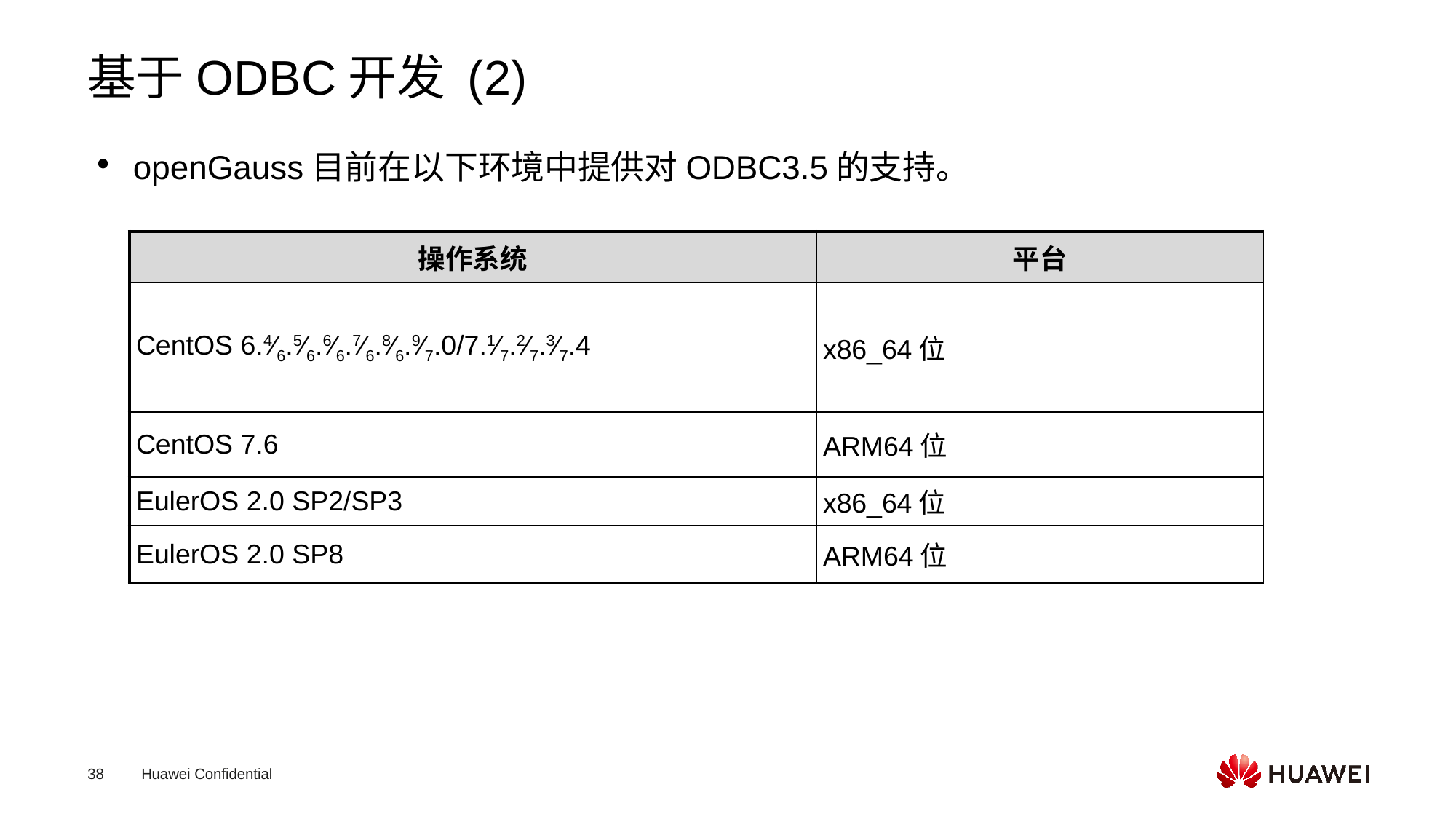

# 基于ODBC开发 (2)
openGauss目前在以下环境中提供对ODBC3.5的支持。
| 操作系统 | 平台 |
| --- | --- |
| CentOS 6.4⁄6.5⁄6.6⁄6.7⁄6.8⁄6.9⁄7.0/7.1⁄7.2⁄7.3⁄7.4 | x86\_64位 |
| CentOS 7.6 | ARM64位 |
| EulerOS 2.0 SP2/SP3 | x86\_64位 |
| EulerOS 2.0 SP8 | ARM64位 |